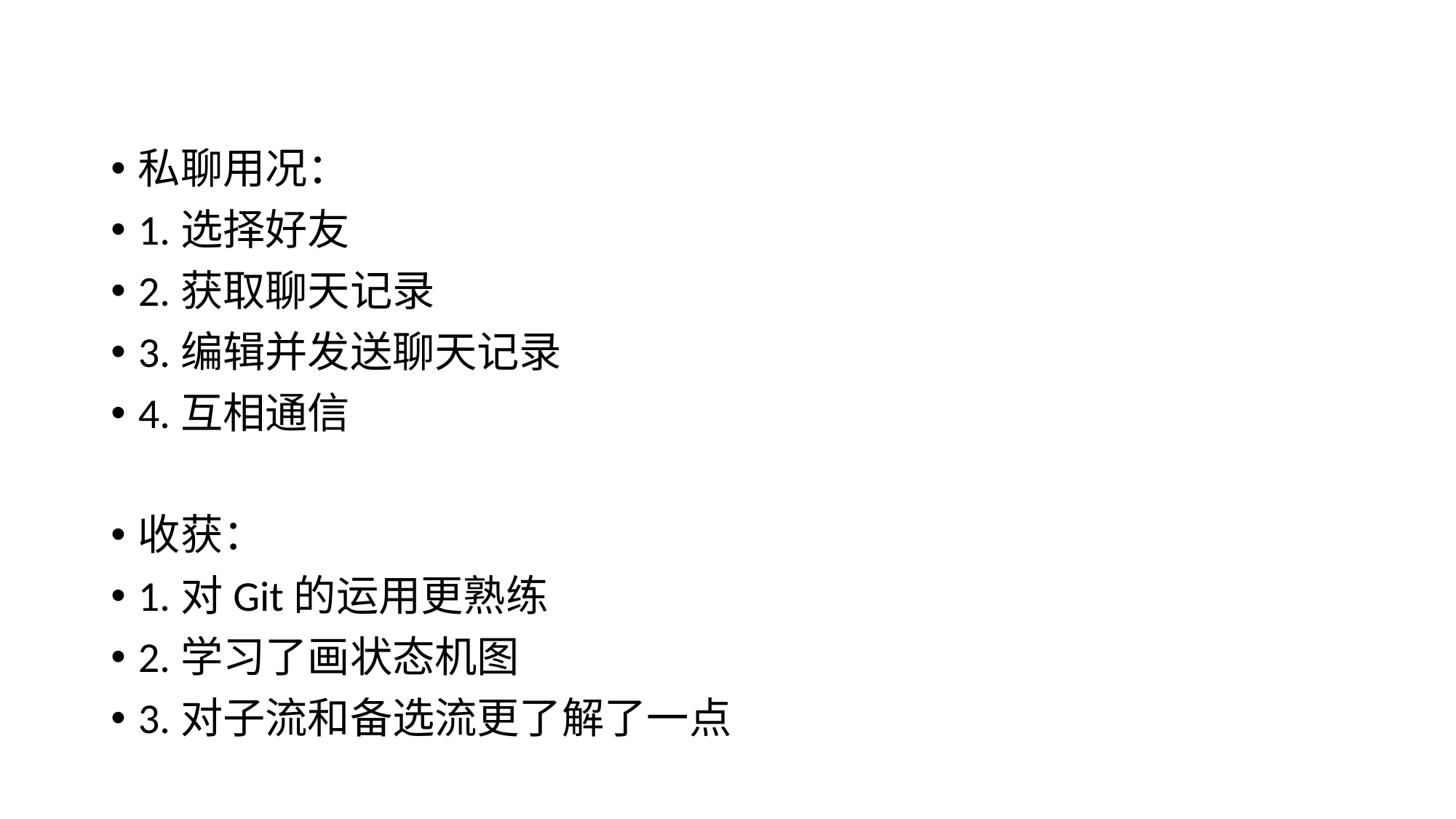

私聊用况：
1.选择好友
2.获取聊天记录
3.编辑并发送聊天记录
4.互相通信

收获：
1.对Git的运用更熟练
2.学习了画状态机图
3.对子流和备选流更了解了一点